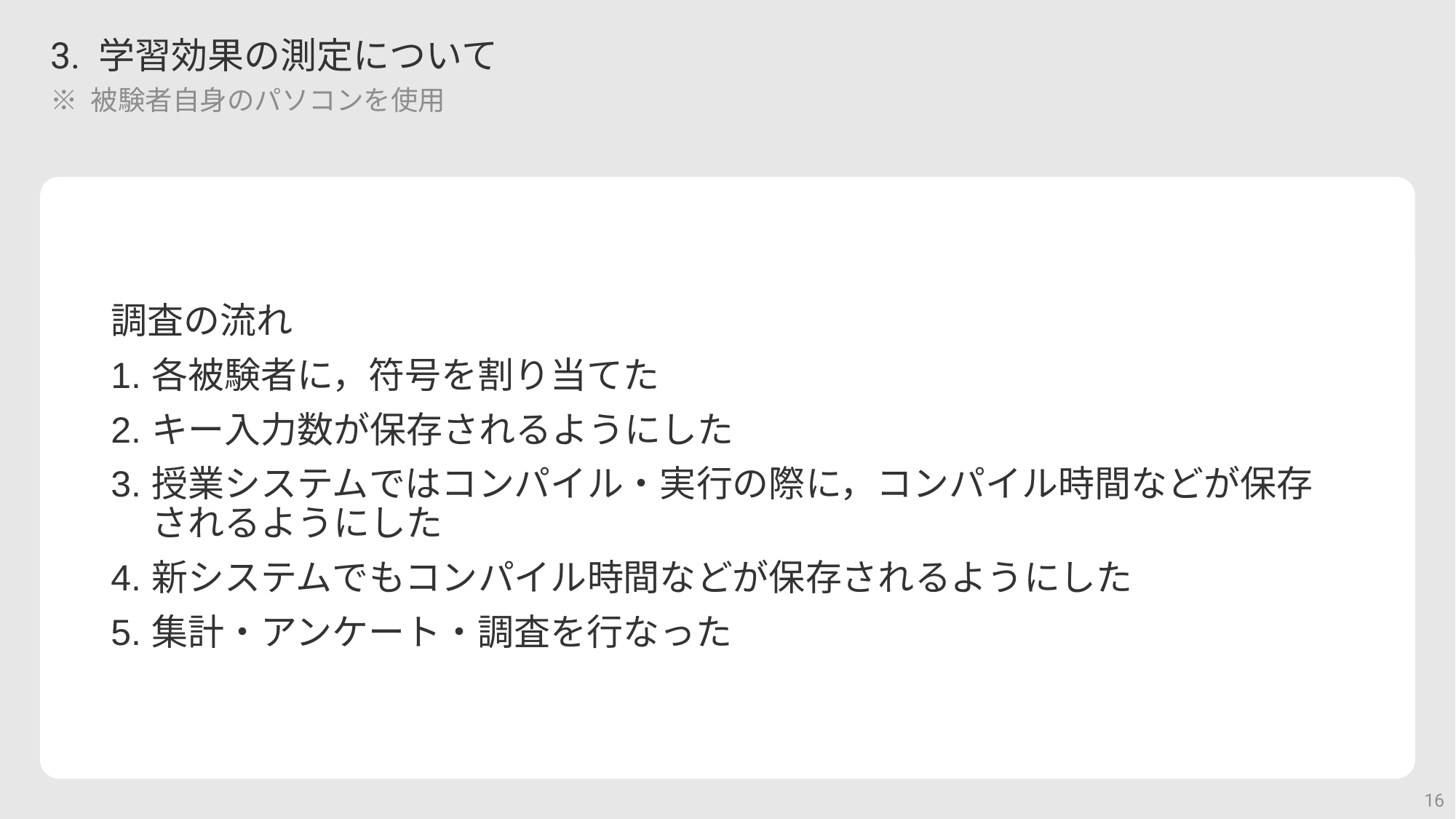

# 3. 学習効果の測定について
※ 被験者自身のパソコンを使用
調査の流れ
各被験者に，符号を割り当てた
キー入力数が保存されるようにした
授業システムではコンパイル・実行の際に，コンパイル時間などが保存されるようにした
新システムでもコンパイル時間などが保存されるようにした
集計・アンケート・調査を行なった
16